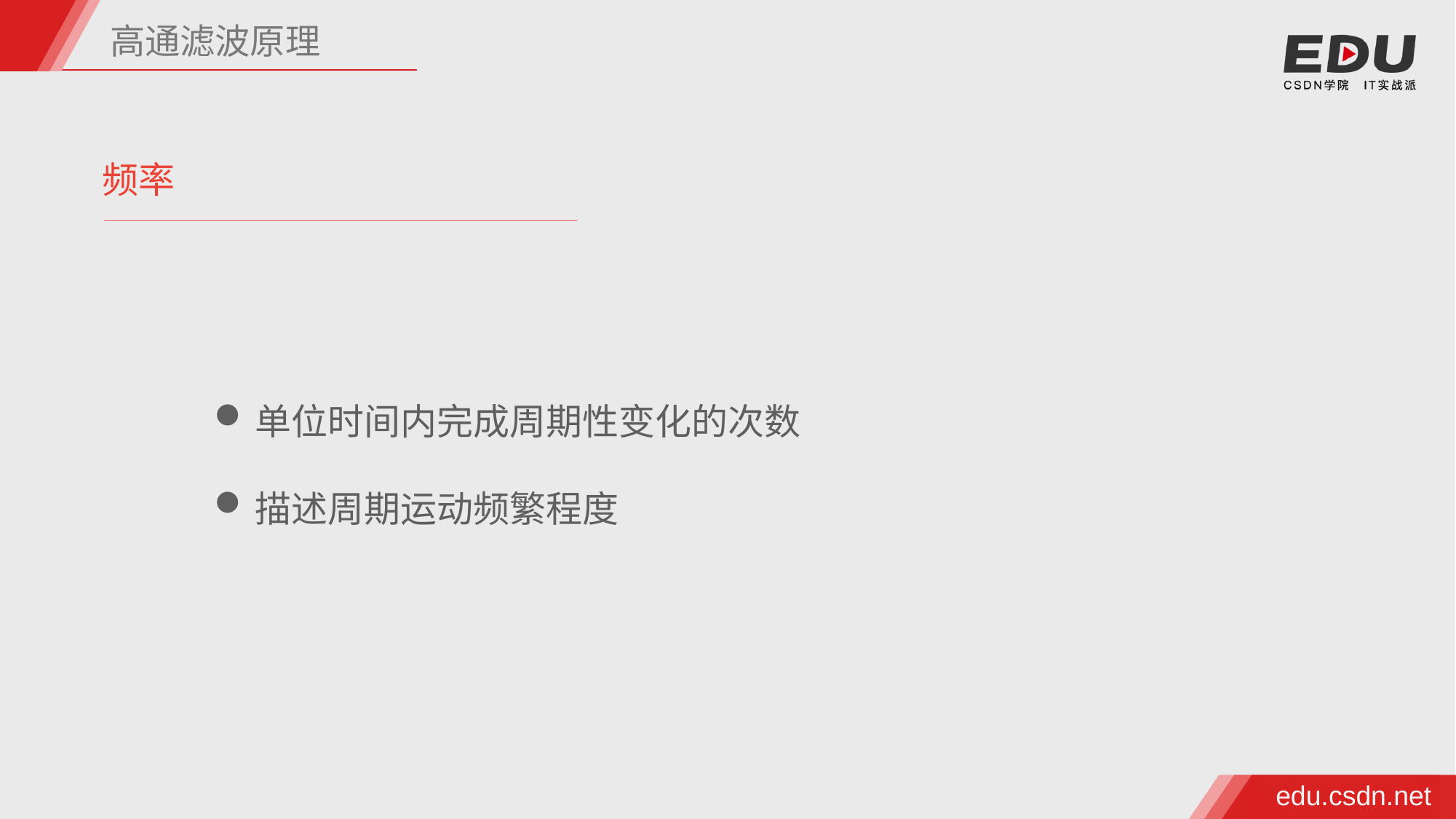

高通滤波原理
频率
单位时间内完成周期性变化的次数
描述周期运动频繁程度